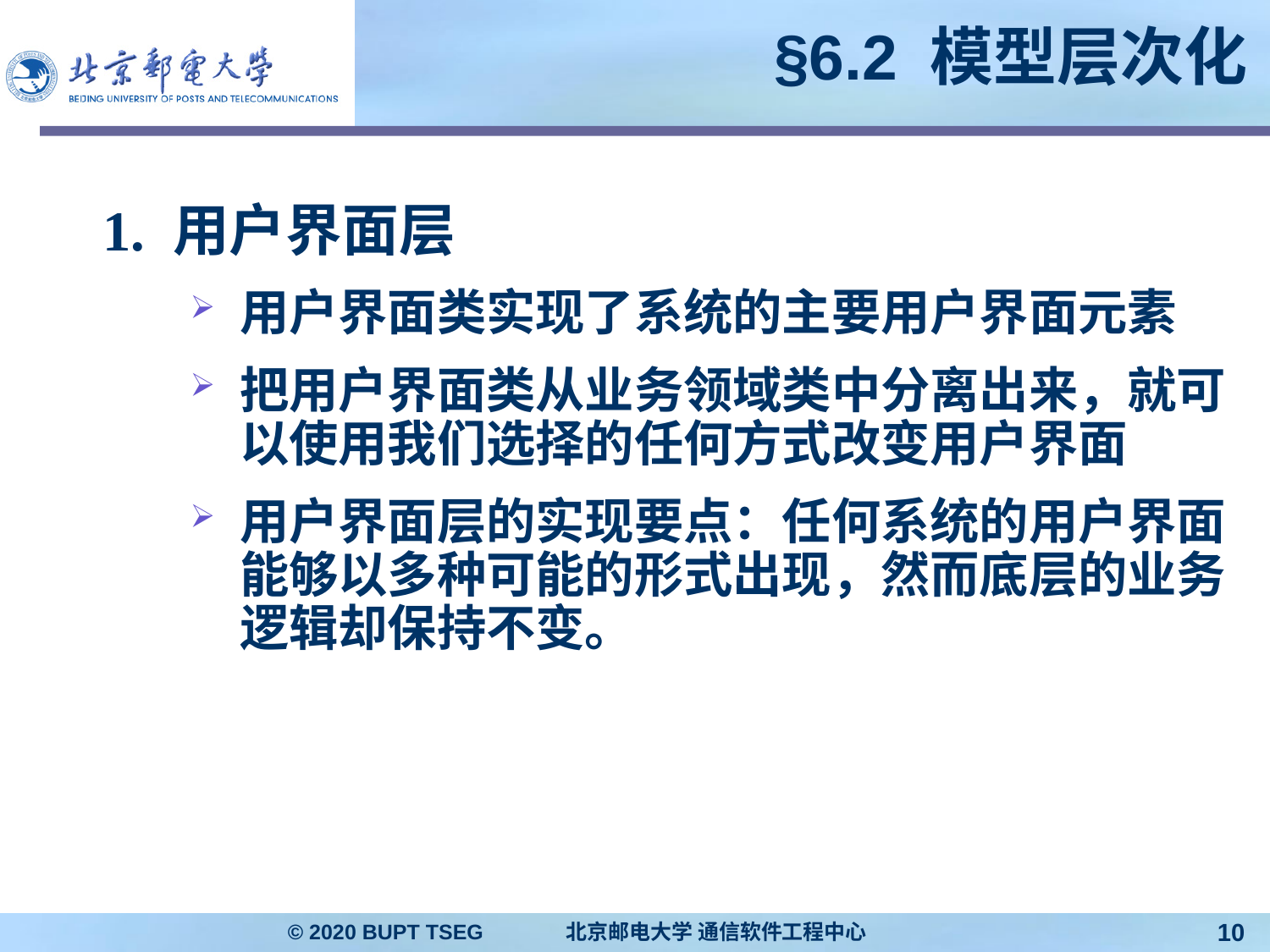

# §6.2 模型层次化
1. 用户界面层
用户界面类实现了系统的主要用户界面元素
把用户界面类从业务领域类中分离出来，就可以使用我们选择的任何方式改变用户界面
用户界面层的实现要点：任何系统的用户界面能够以多种可能的形式出现，然而底层的业务逻辑却保持不变。
© 2020 BUPT TSEG             北京邮电大学 通信软件工程中心